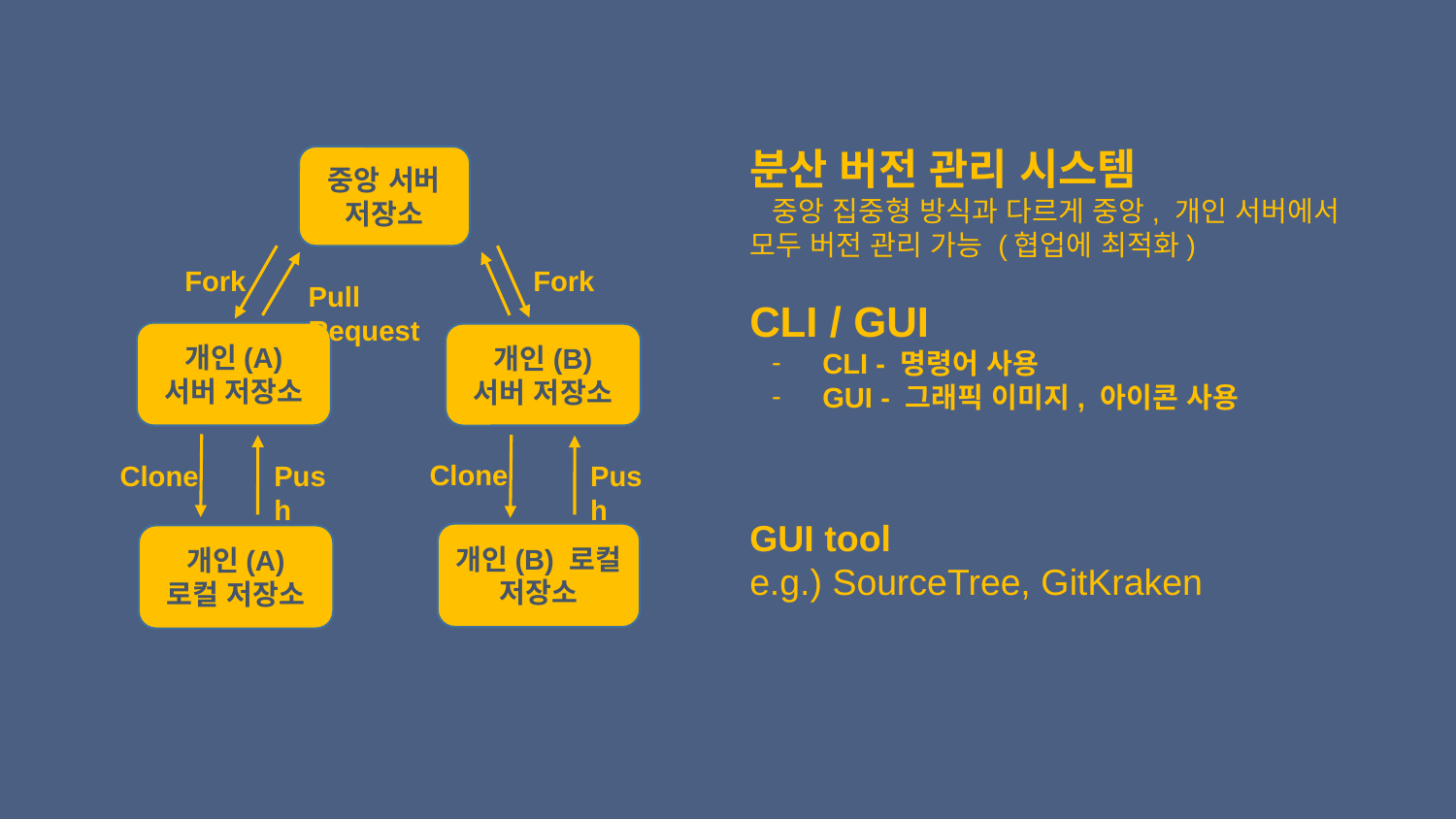

분산 버전 관리 시스템
  중앙 집중형 방식과 다르게 중앙, 개인 서버에서 모두 버전 관리 가능 (협업에 최적화)

CLI / GUI
CLI - 명령어 사용
GUI - 그래픽 이미지, 아이콘 사용

GUI tool
e.g.) SourceTree, GitKraken
중앙 서버 저장소
Fork
Fork
Pull Request
개인(A) 서버 저장소
개인(B) 서버 저장소
Clone
Push
Clone
Push
개인(B) 로컬 저장소
개인(A) 로컬 저장소